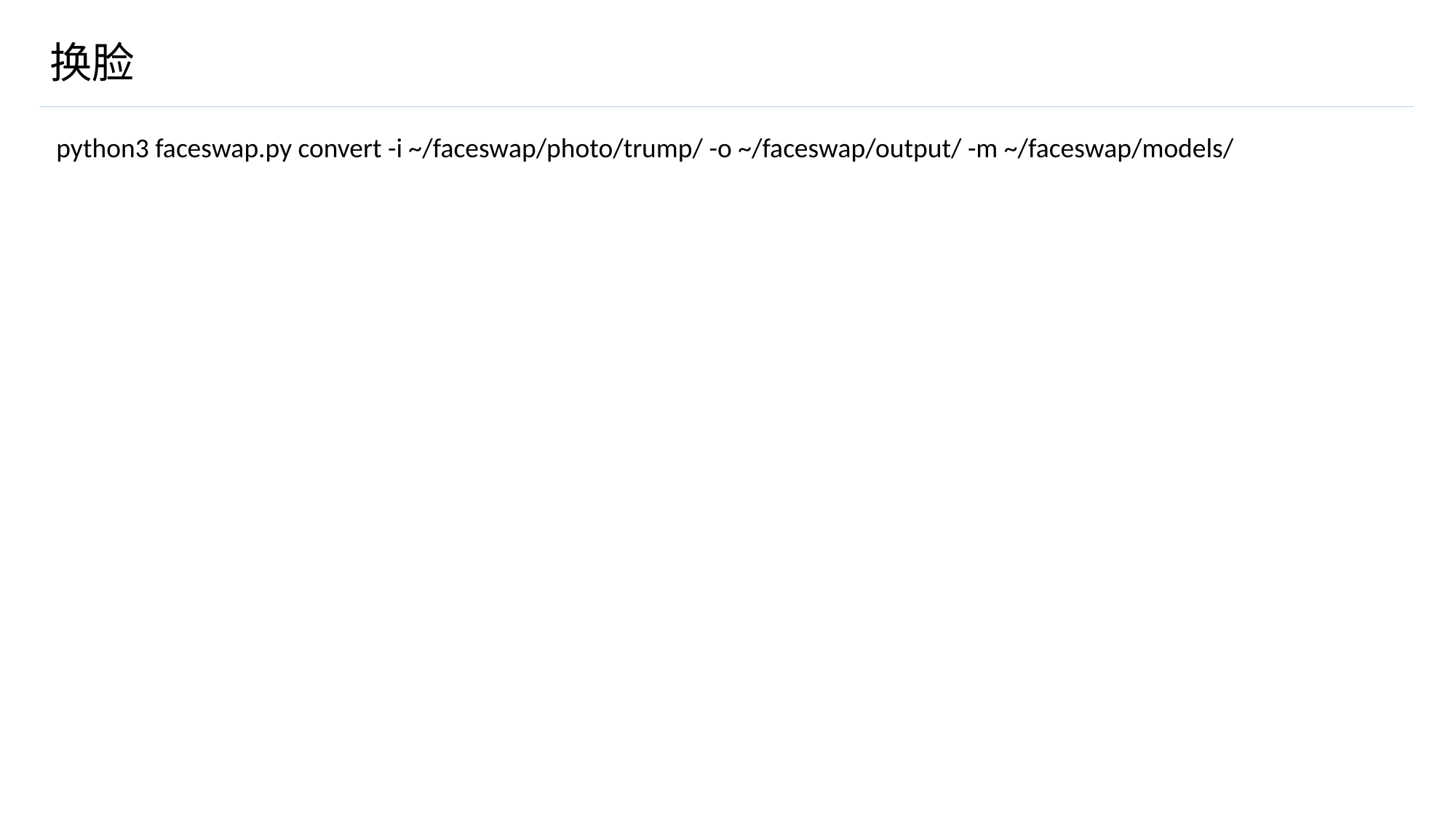

# 换脸
python3 faceswap.py convert -i ~/faceswap/photo/trump/ -o ~/faceswap/output/ -m ~/faceswap/models/